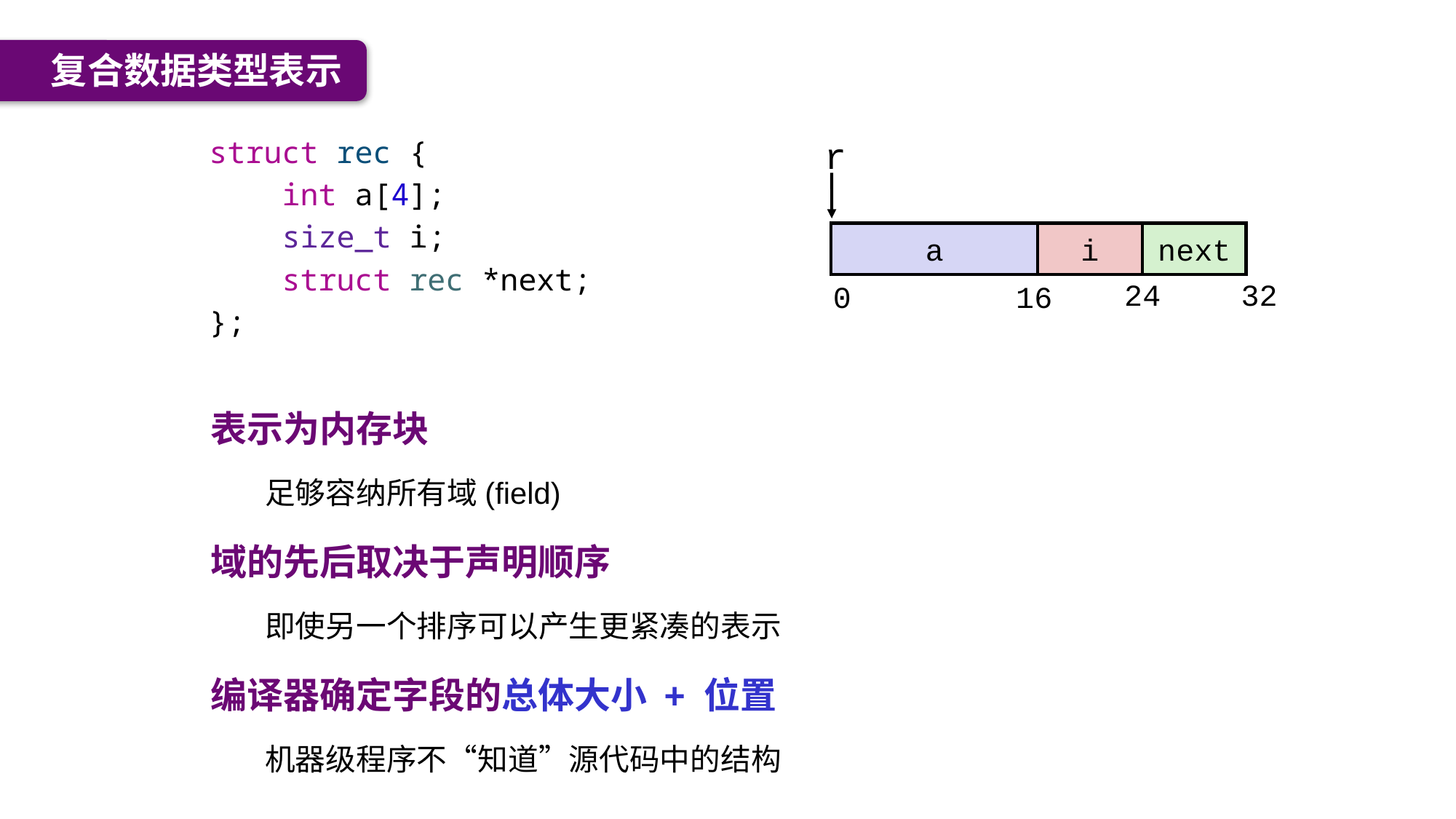

复合数据类型表示

struct rec {
    int a[4];
    size_t i;
    struct rec *next;
};
r

i
next
24
32
16
0
a
表示为内存块
足够容纳所有域(field)
域的先后取决于声明顺序
即使另一个排序可以产生更紧凑的表示
编译器确定字段的总体大小 + 位置
机器级程序不“知道”源代码中的结构